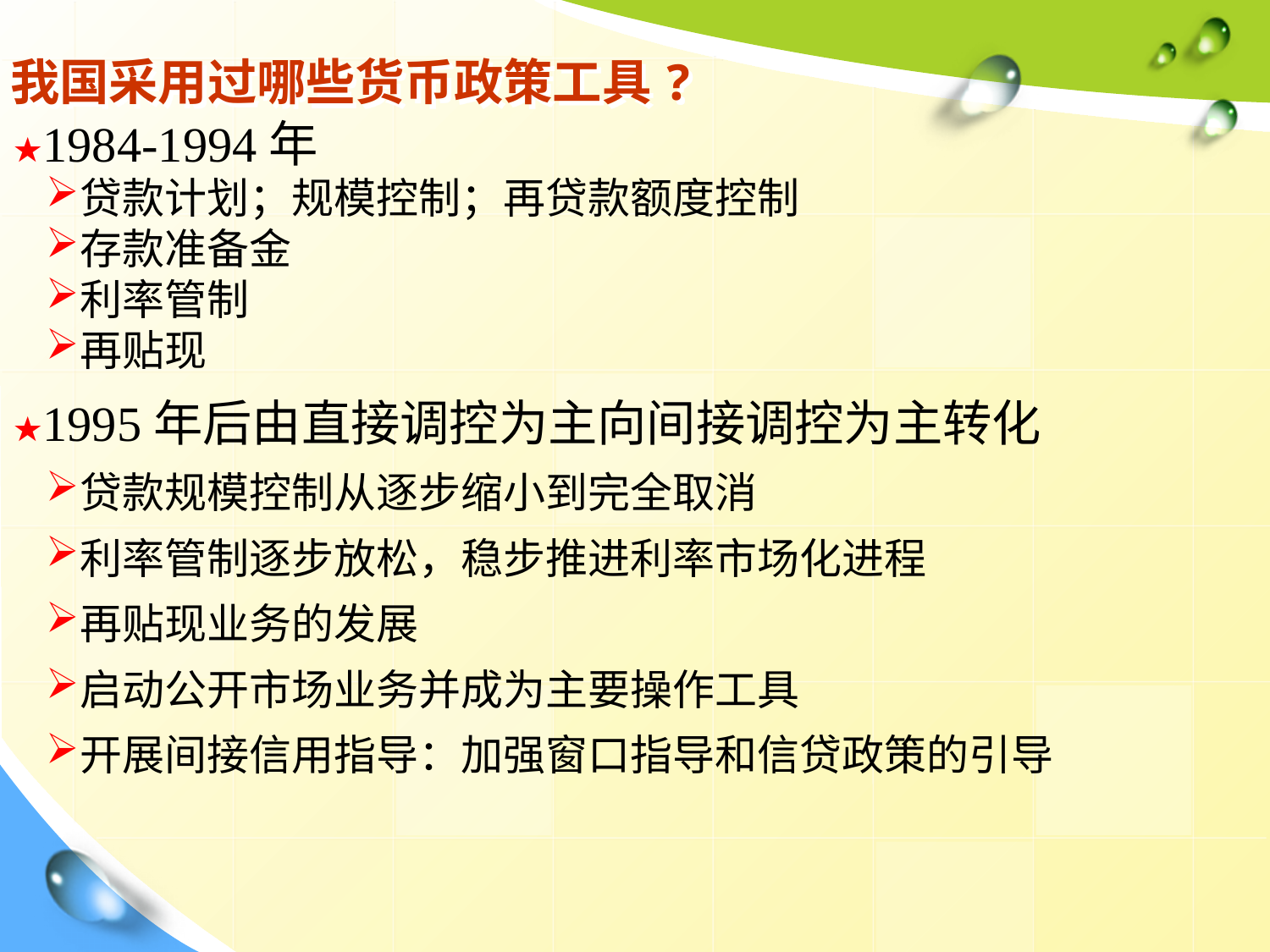

# 我国采用过哪些货币政策工具?
★1984-1994年
贷款计划；规模控制；再贷款额度控制
存款准备金
利率管制
再贴现
★1995年后由直接调控为主向间接调控为主转化
贷款规模控制从逐步缩小到完全取消
利率管制逐步放松，稳步推进利率市场化进程
再贴现业务的发展
启动公开市场业务并成为主要操作工具
开展间接信用指导：加强窗口指导和信贷政策的引导